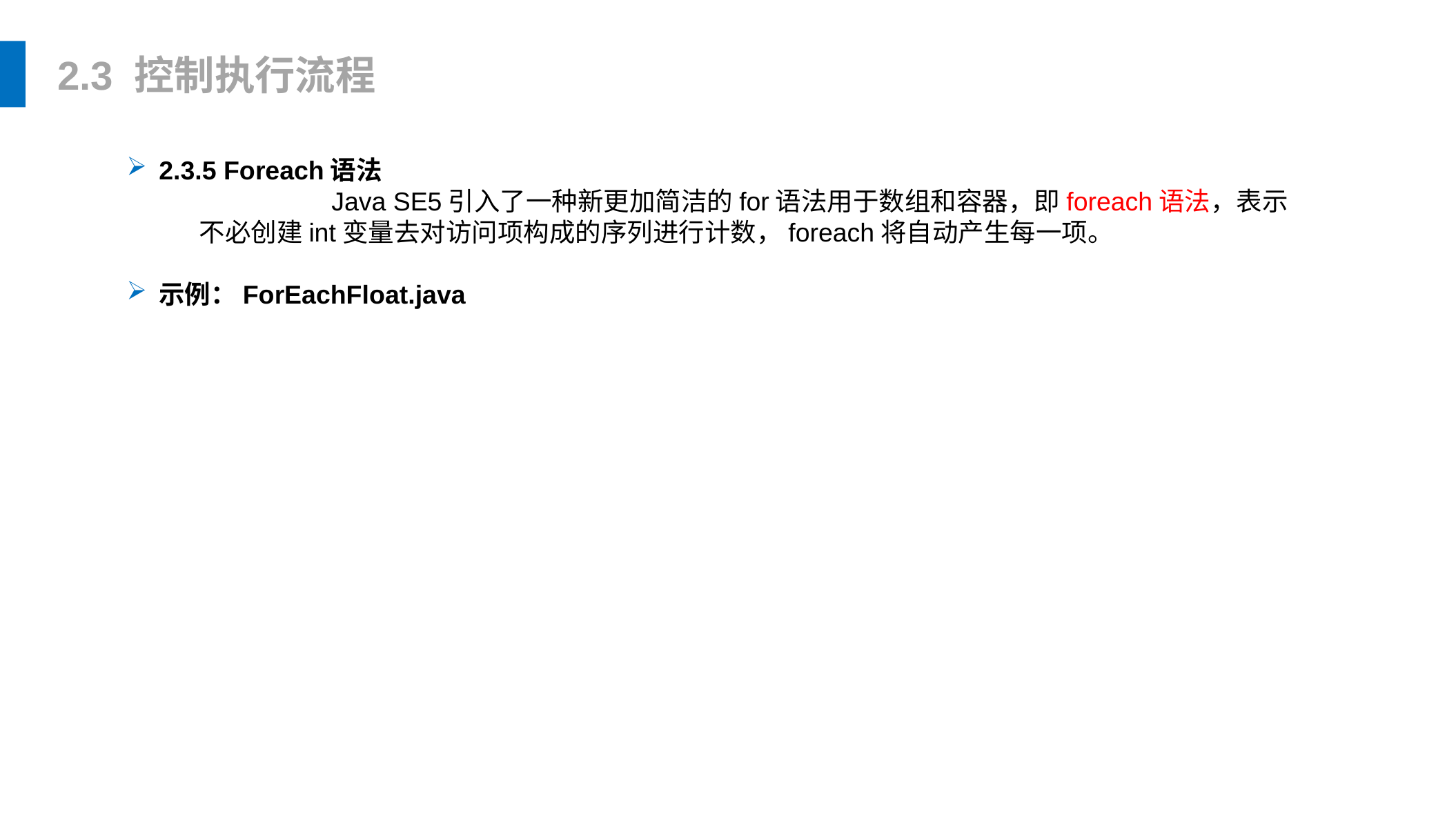

2.3 控制执行流程
2.3.5 Foreach语法
	    Java SE5引入了一种新更加简洁的for语法用于数组和容器，即foreach语法，表示不必创建int变量去对访问项构成的序列进行计数，foreach将自动产生每一项。

示例：ForEachFloat.java